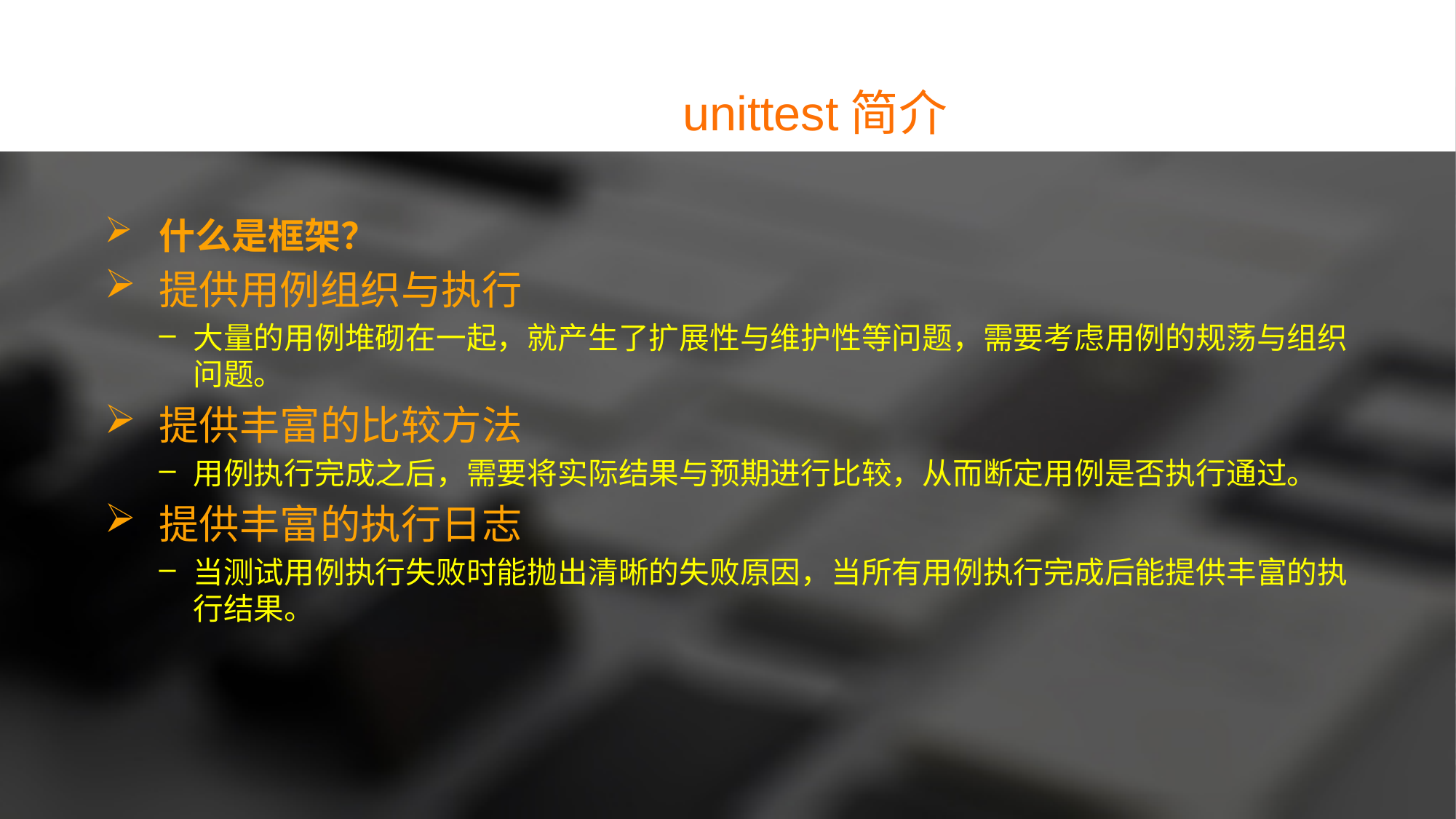

unittest简介
什么是框架？
提供用例组织与执行
大量的用例堆砌在一起，就产生了扩展性与维护性等问题，需要考虑用例的规荡与组织问题。
提供丰富的比较方法
用例执行完成之后，需要将实际结果与预期进行比较，从而断定用例是否执行通过。
提供丰富的执行日志
当测试用例执行失败时能抛出清晰的失败原因，当所有用例执行完成后能提供丰富的执行结果。